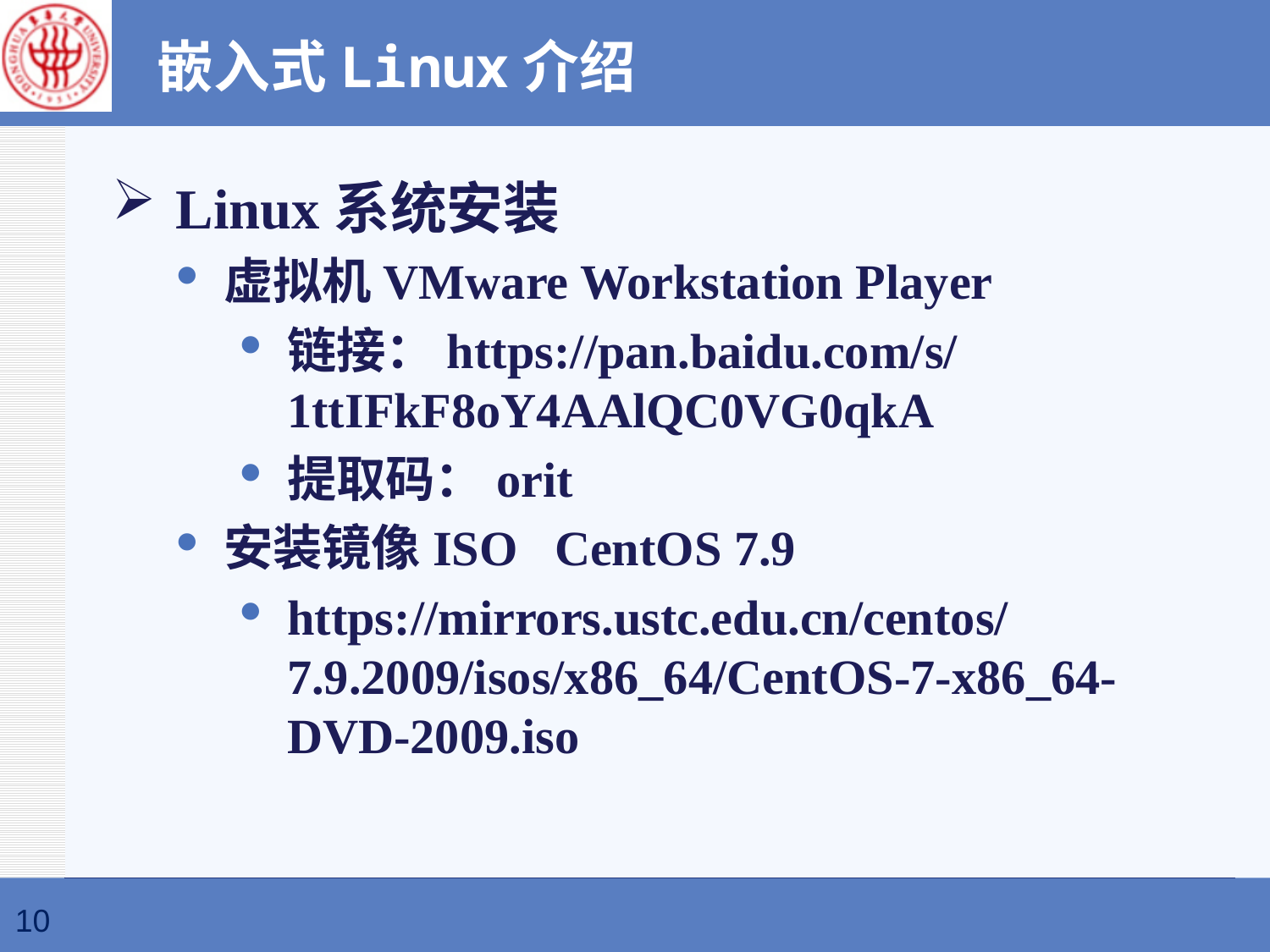

嵌入式Linux介绍
Linux系统安装
虚拟机VMware Workstation Player
链接：https://pan.baidu.com/s/1ttIFkF8oY4AAlQC0VG0qkA
提取码：orit
安装镜像ISO   CentOS 7.9
https://mirrors.ustc.edu.cn/centos/7.9.2009/isos/x86_64/CentOS-7-x86_64-DVD-2009.iso